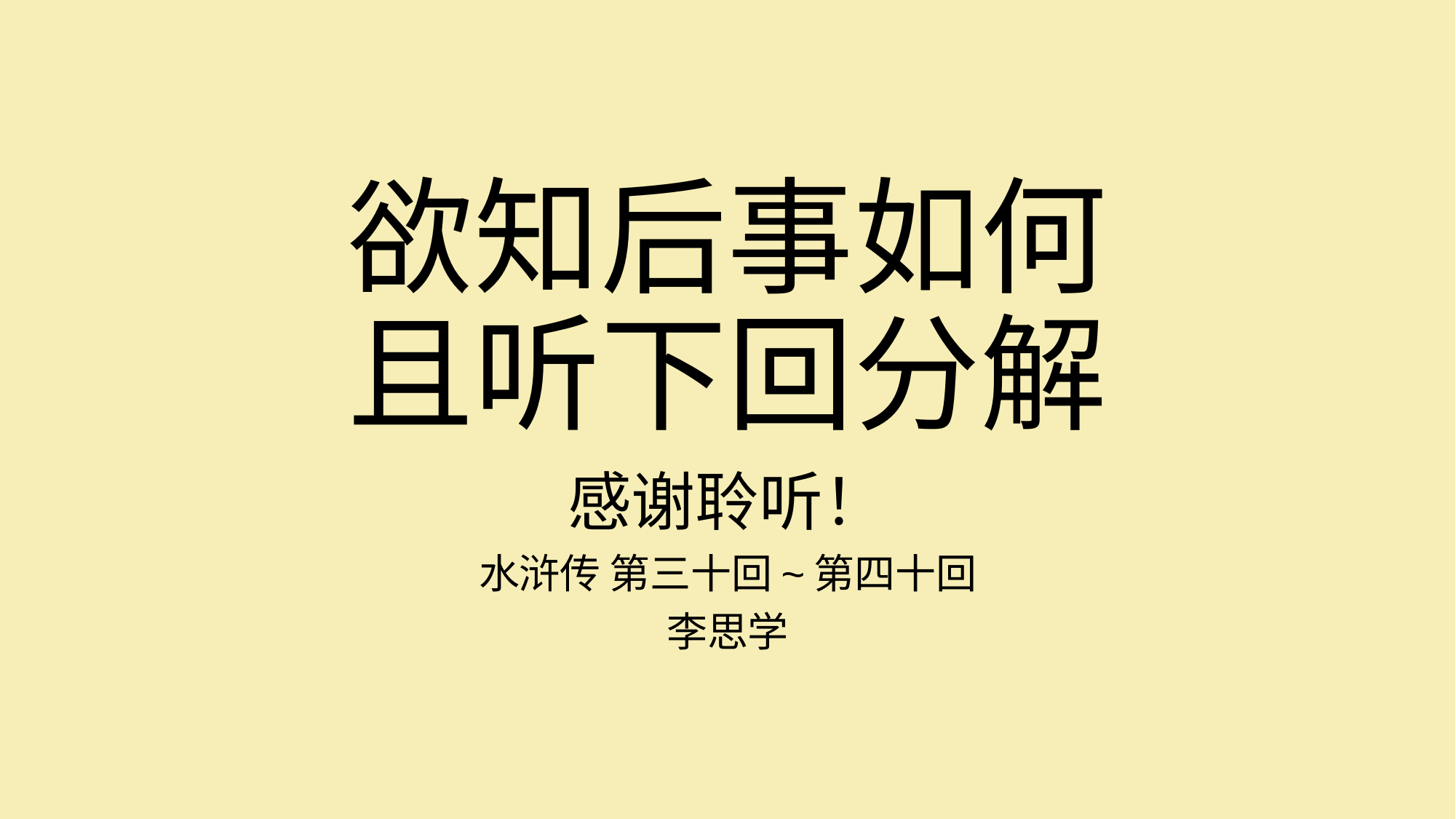

# 欲知后事如何 且听下回分解
感谢聆听！
水浒传 第三十回~第四十回
李思学